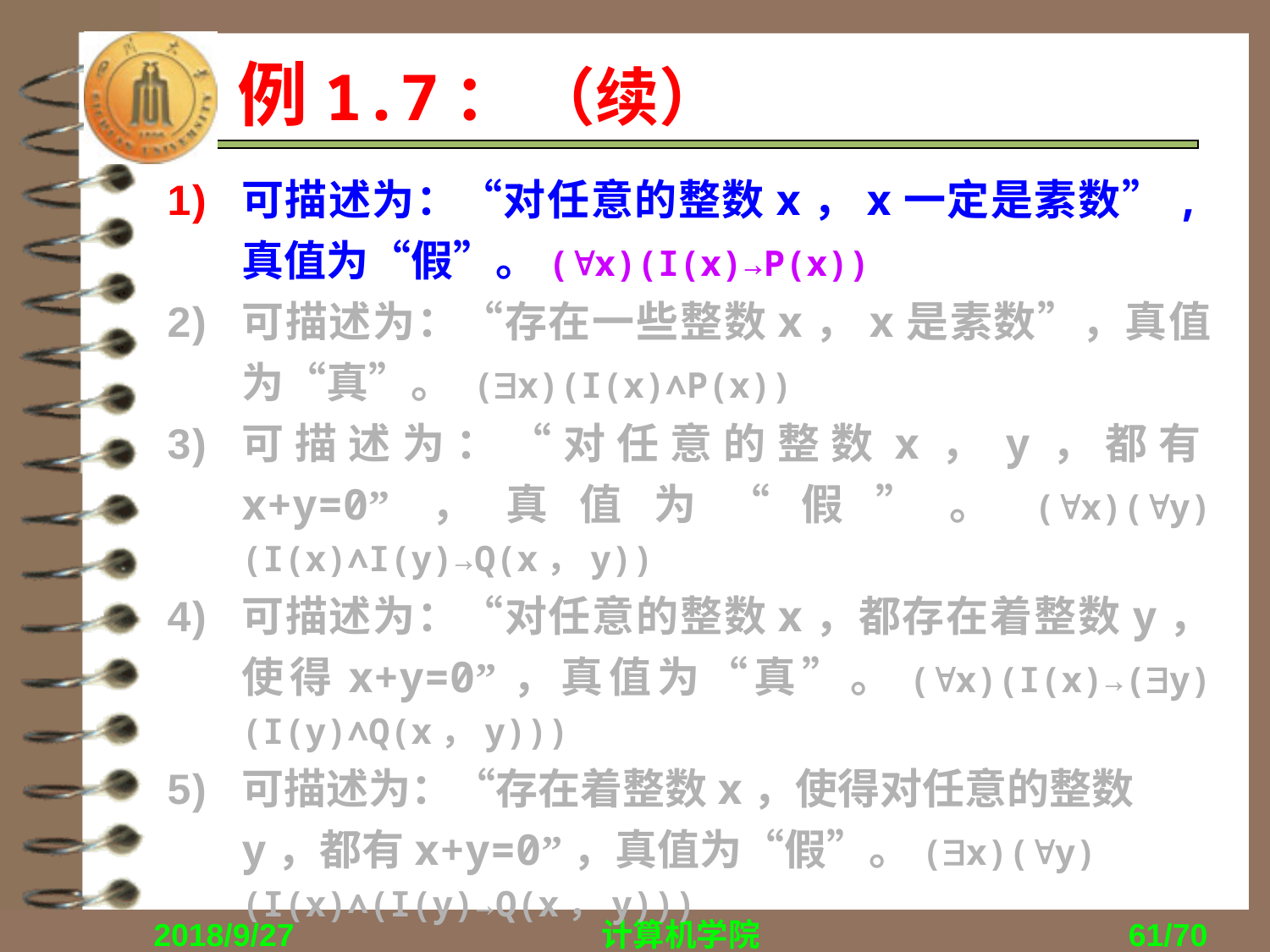

# 例1.7： （续）
可描述为：“对任意的整数x，x一定是素数”,真值为“假”。(∀x)(I(x)→P(x))
可描述为：“存在一些整数x，x是素数”，真值为“真”。 (∃x)(I(x)∧P(x))
可描述为：“对任意的整数x，y，都有x+y=0”，真值为“假”。(∀x)(∀y)(I(x)∧I(y)→Q(x，y))
可描述为：“对任意的整数x，都存在着整数y，使得x+y=0”，真值为“真”。(∀x)(I(x)→(∃y)(I(y)∧Q(x，y)))
可描述为：“存在着整数x，使得对任意的整数y，都有x+y=0”，真值为“假”。(∃x)(∀y)(I(x)∧(I(y)→Q(x，y)))
2018/9/27
计算机学院
61/70